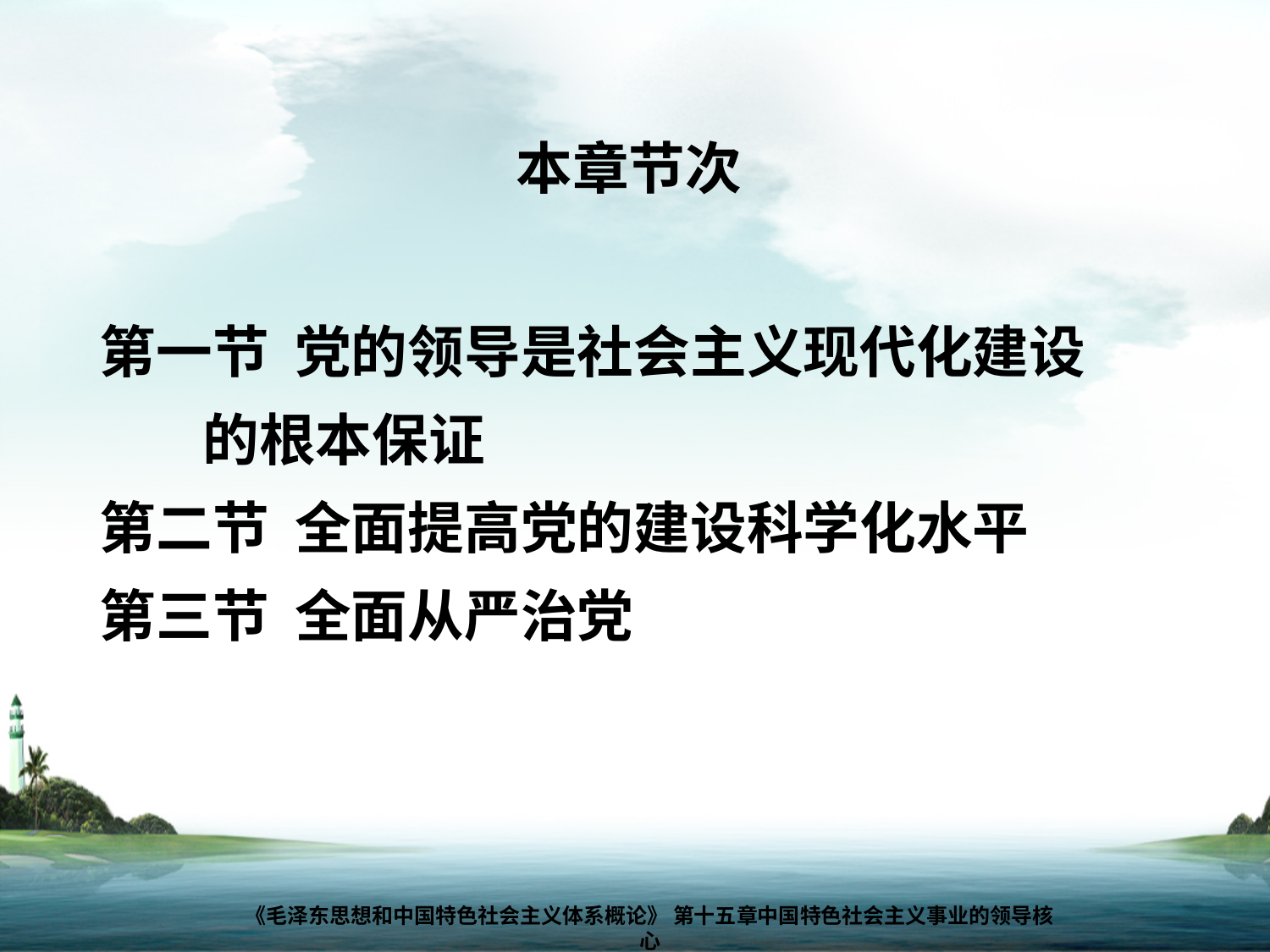

本章节次

   第一节  党的领导是社会主义现代化建设
           的根本保证
   第二节  全面提高党的建设科学化水平
   第三节  全面从严治党

《毛泽东思想和中国特色社会主义体系概论》 第十五章中国特色社会主义事业的领导核心